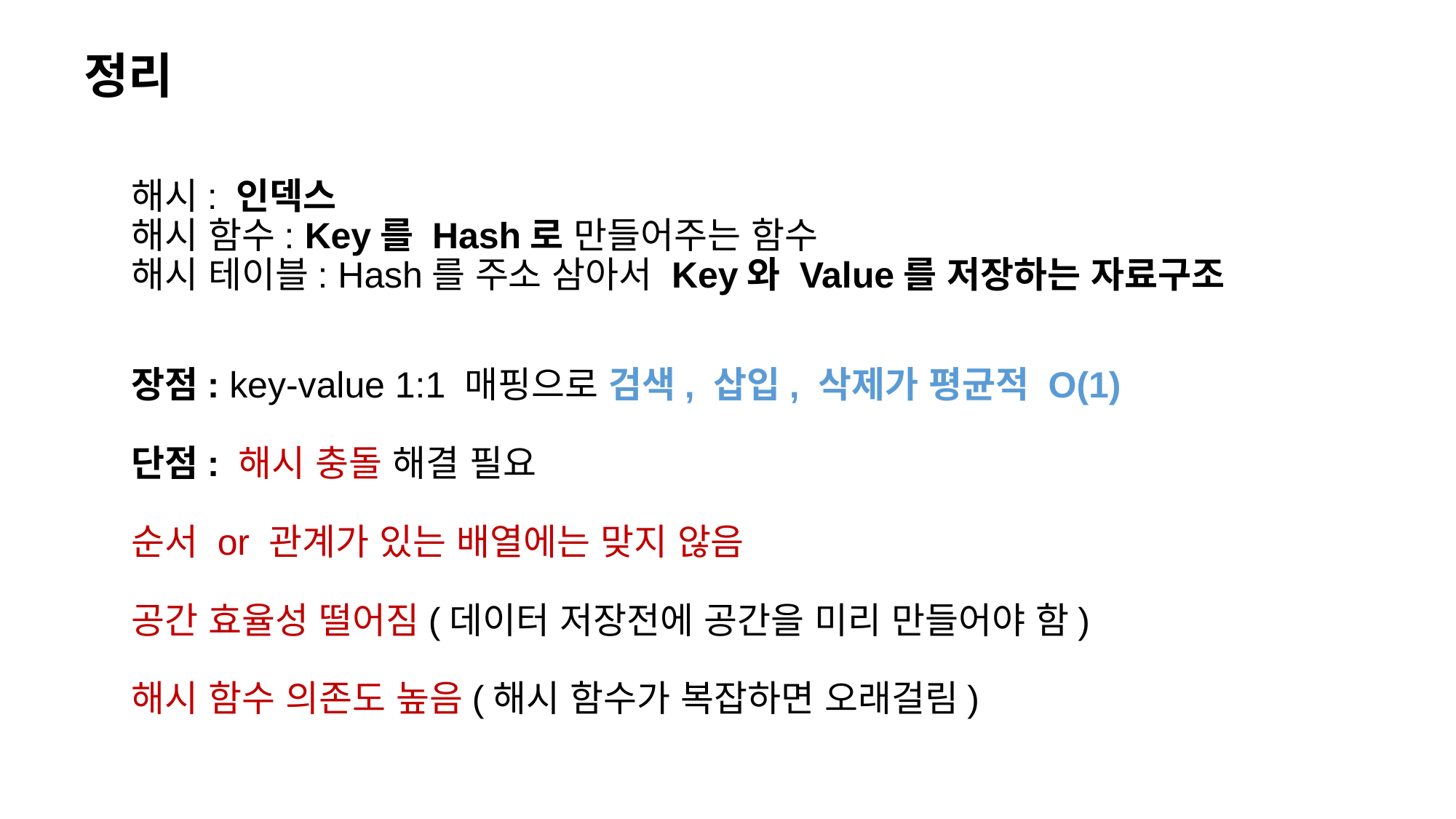

정리
해시: 인덱스
해시 함수: Key를 Hash로 만들어주는 함수
해시 테이블: Hash를 주소 삼아서 Key와 Value를 저장하는 자료구조
장점: key-value 1:1 매핑으로 검색, 삽입, 삭제가 평균적 O(1)

단점: 해시 충돌 해결 필요

순서 or 관계가 있는 배열에는 맞지 않음

공간 효율성 떨어짐(데이터 저장전에 공간을 미리 만들어야 함)

해시 함수 의존도 높음(해시 함수가 복잡하면 오래걸림)